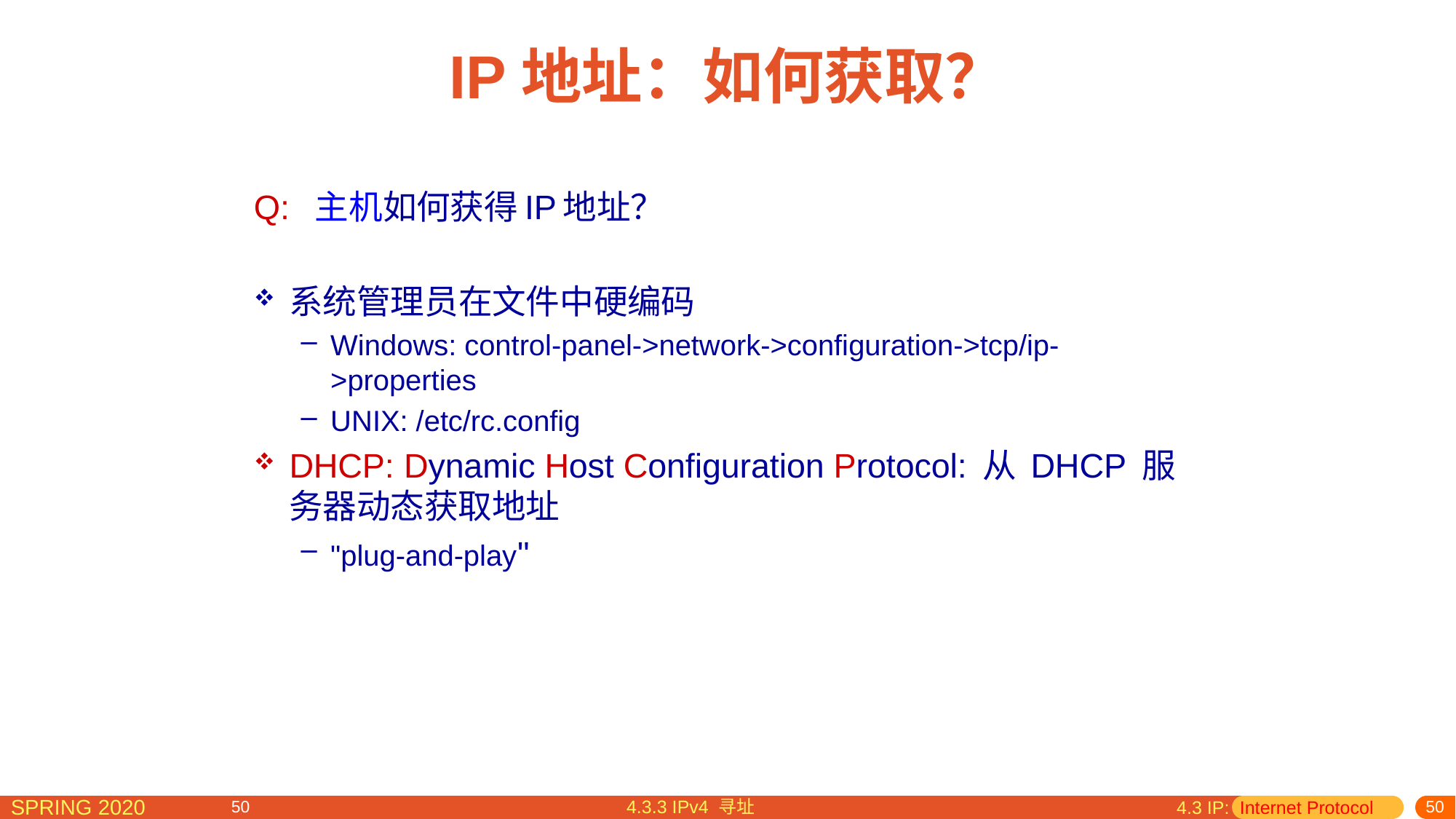

# IP地址：如何获取？
Q:  主机如何获得IP地址？

系统管理员在文件中硬编码
Windows: control-panel->network->configuration->tcp/ip->properties
UNIX: /etc/rc.config
DHCP: Dynamic Host Configuration Protocol: 从 DHCP 服务器动态获取地址
"plug-and-play"

4.3.3 IPv4 寻址
4.3 IP:  Internet Protocol